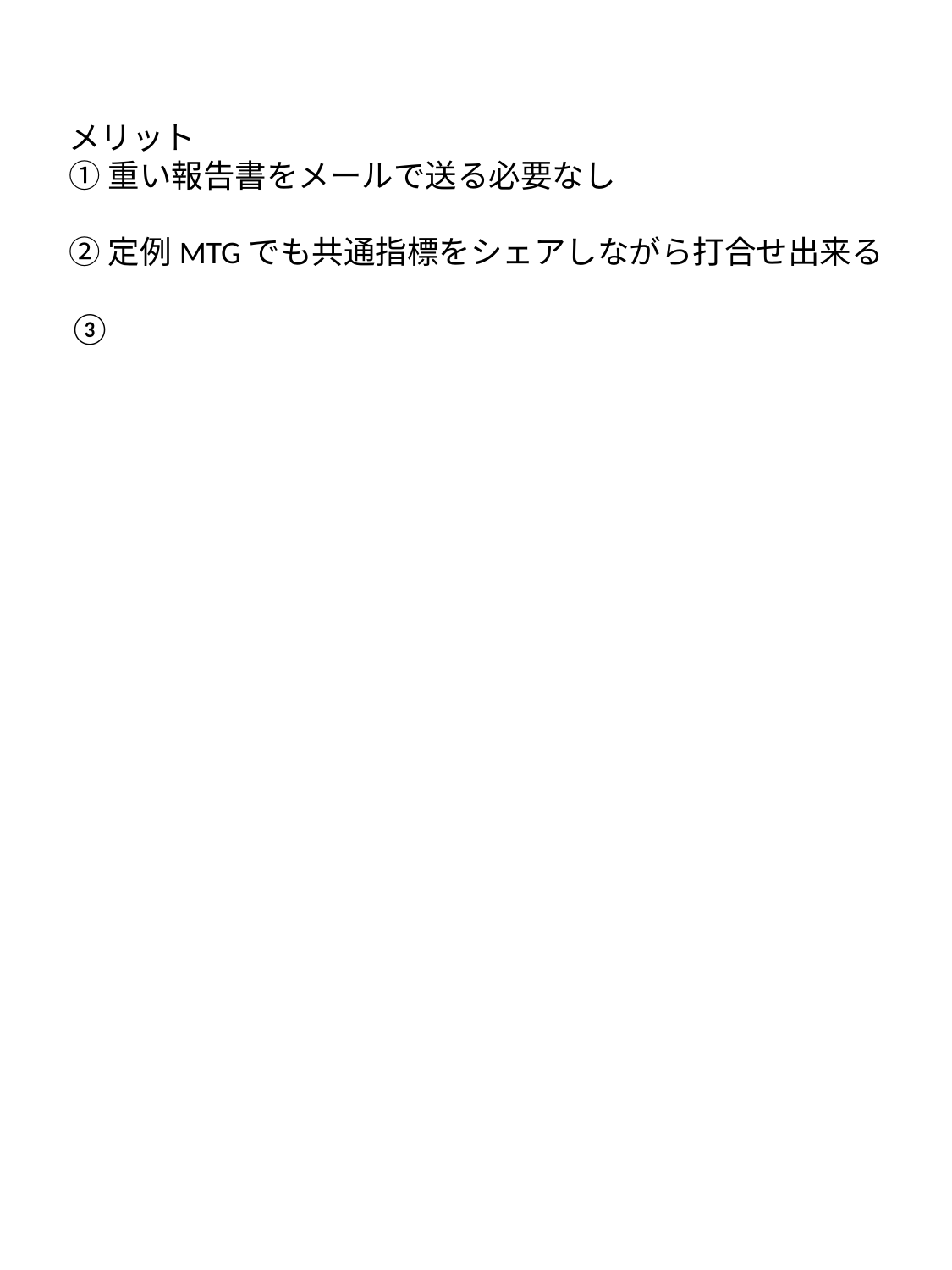

メリット
①重い報告書をメールで送る必要なし

②定例MTGでも共通指標をシェアしながら打合せ出来る

③